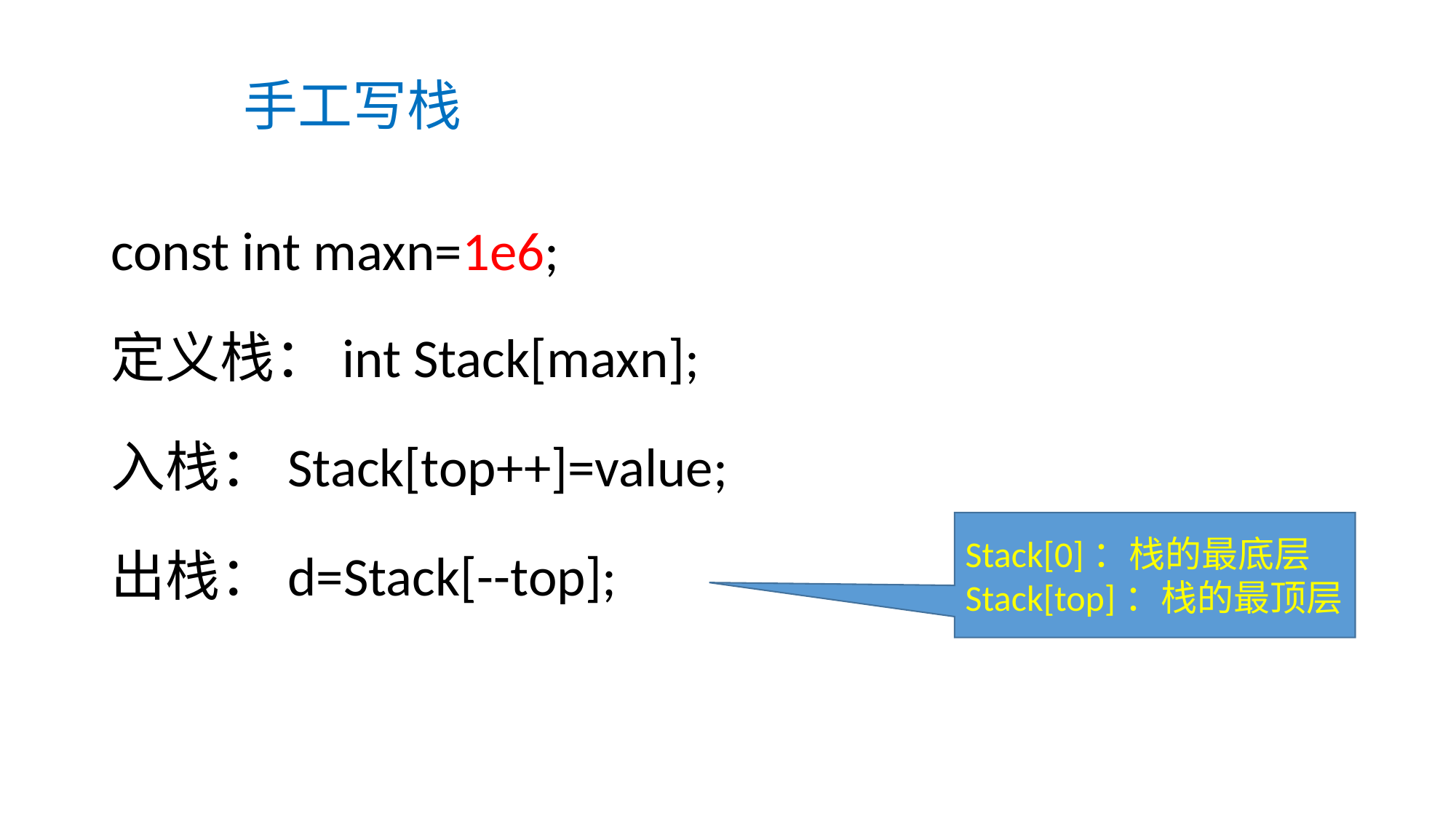

# 手工写栈
const int maxn=1e6;

定义栈：int Stack[maxn];

入栈：Stack[top++]=value;

出栈：d=Stack[--top];

Stack[0]：栈的最底层
Stack[top]：栈的最顶层